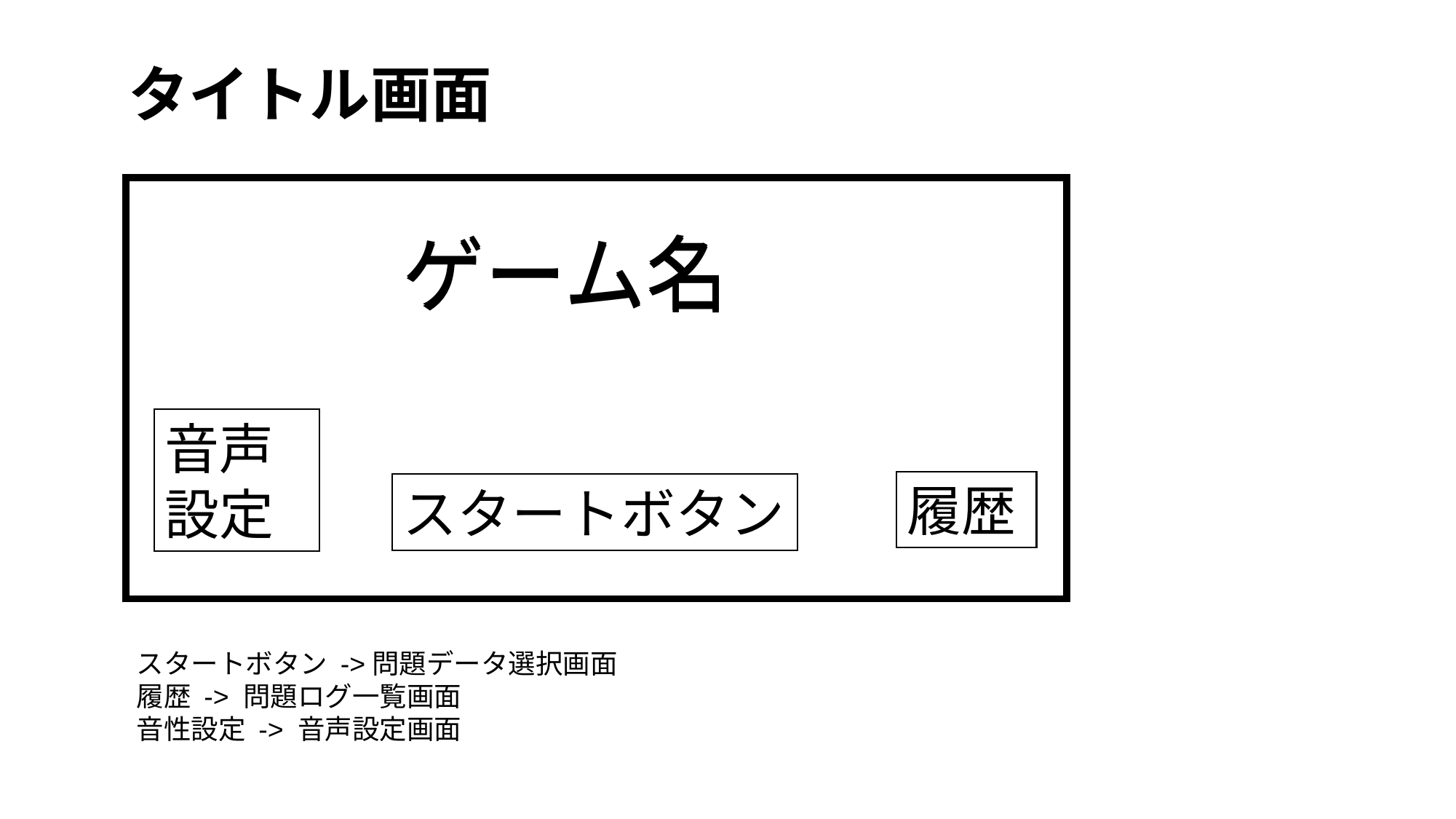

タイトル画面

ゲーム名
ゲーム名
音声設定
履歴
スタートボタン
スタートボタン ->問題データ選択画面
履歴 -> 問題ログ一覧画面
音性設定 -> 音声設定画面